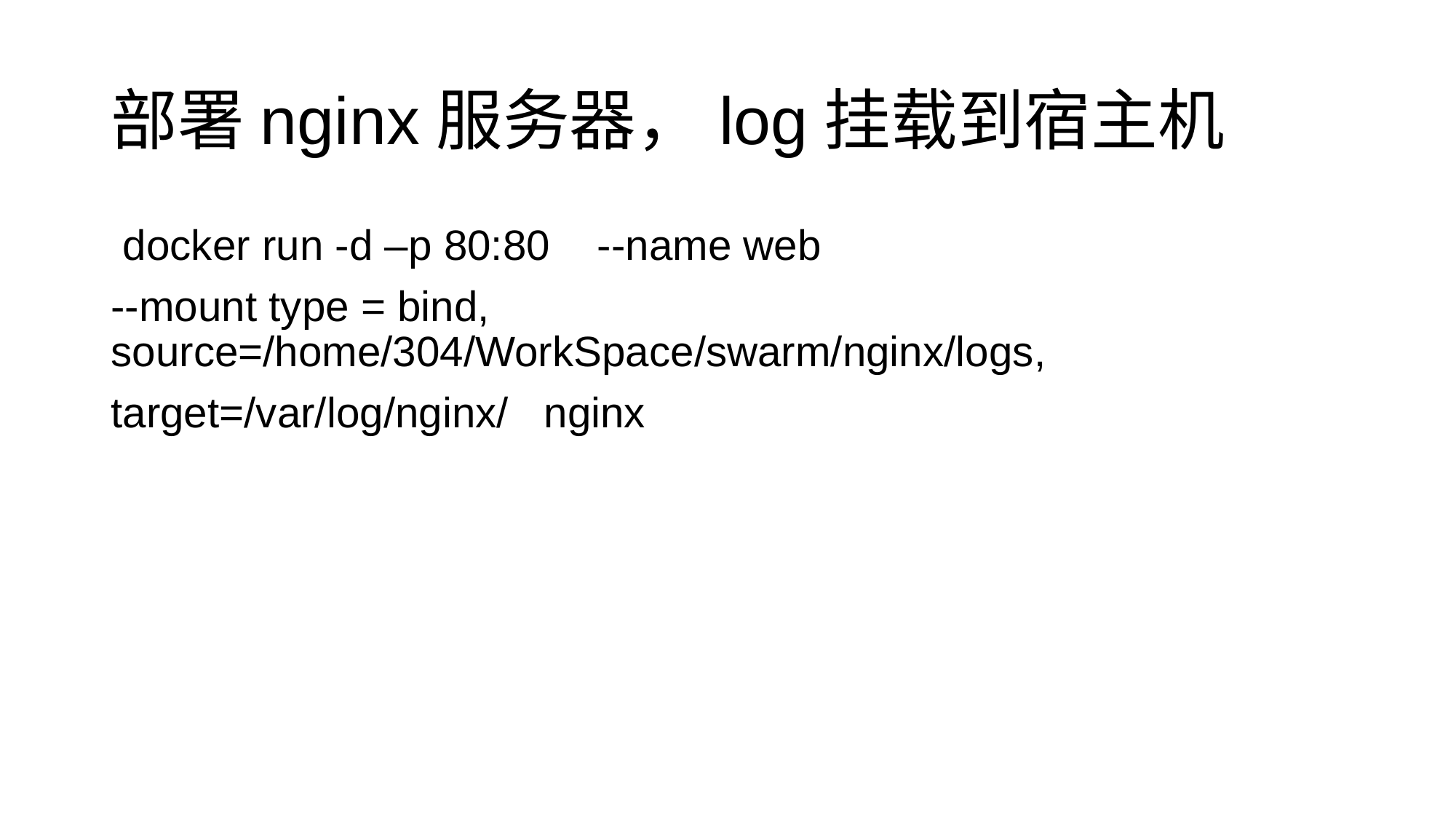

# 部署nginx服务器，log挂载到宿主机
 docker run -d –p 80:80    --name web
--mount type = bind, source=/home/304/WorkSpace/swarm/nginx/logs,
target=/var/log/nginx/   nginx